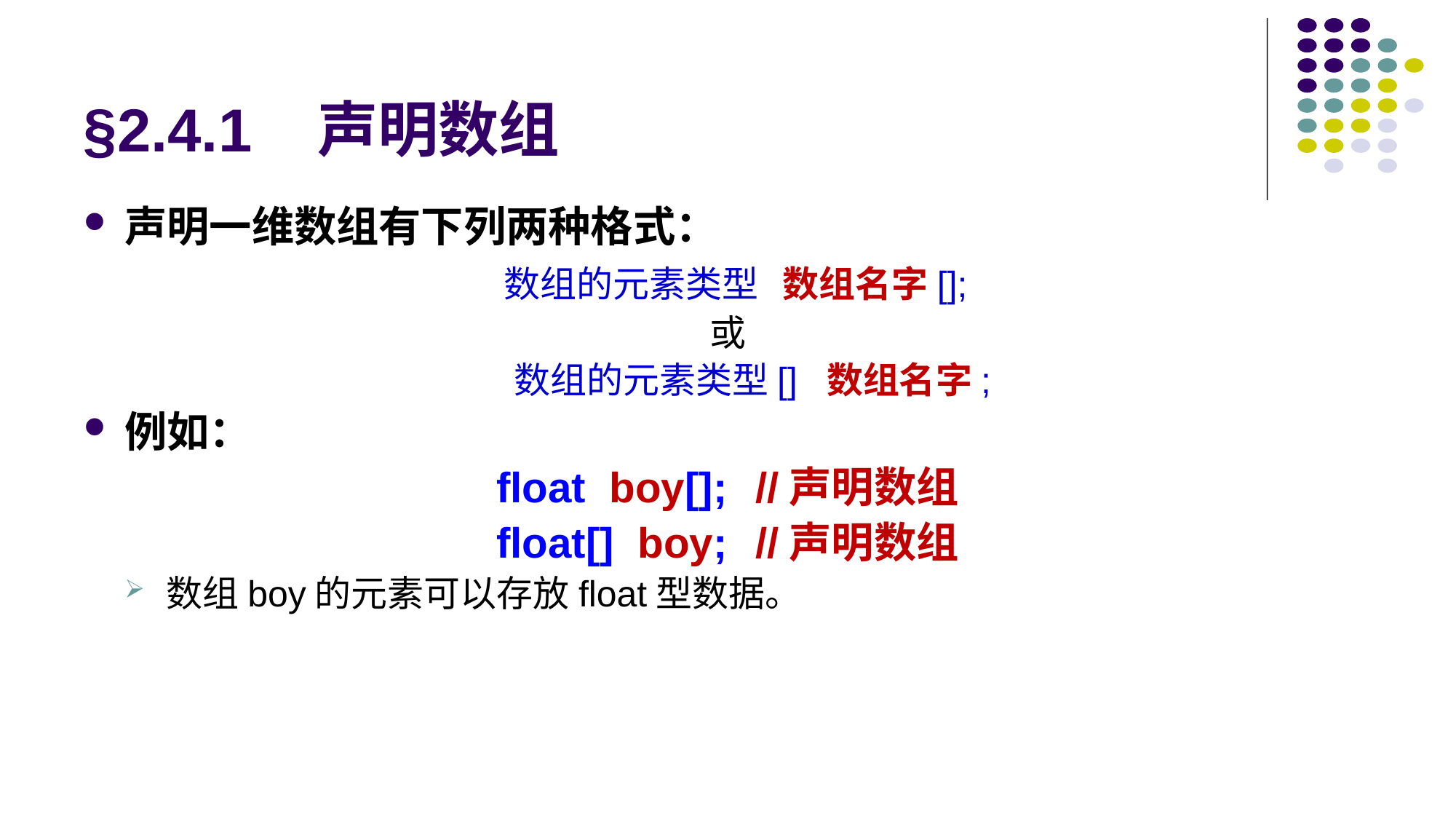

# §2.4.1   声明数组
声明一维数组有下列两种格式：
      数组的元素类型   数组名字[];
或
     数组的元素类型[]  数组名字;
例如：
float  boy[];  	//声明数组
float[]  boy;  	//声明数组
数组boy的元素可以存放float型数据。

53